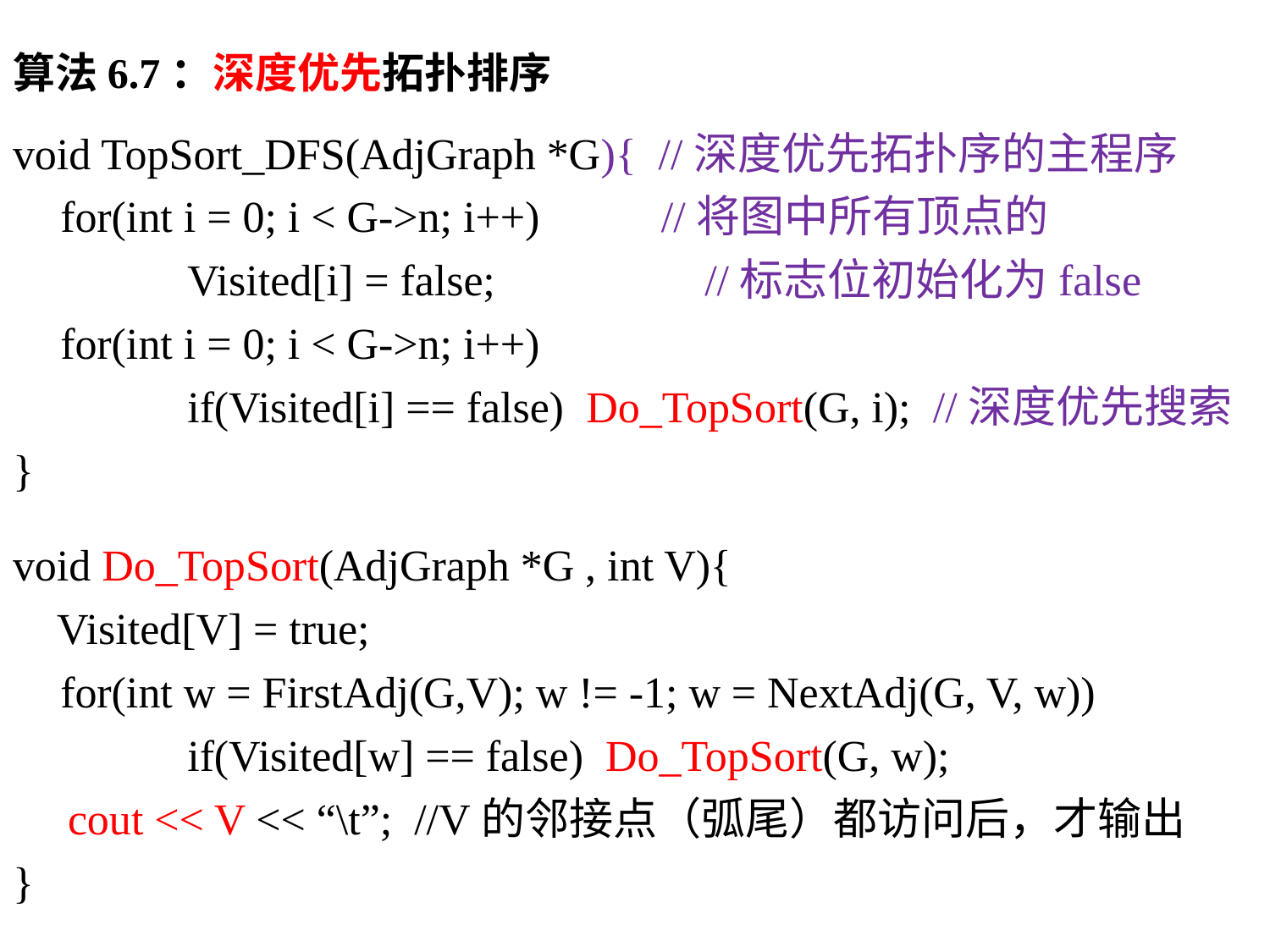

算法6.7：深度优先拓扑排序
void TopSort_DFS(AdjGraph *G){  //深度优先拓扑序的主程序
    	for(int i = 0; i < G->n; i++)           //将图中所有顶点的
		Visited[i] = false;                   //标志位初始化为false
	for(int i = 0; i < G->n; i++)
		if(Visited[i] == false)  Do_TopSort(G, i);  //深度优先搜索
}
void Do_TopSort(AdjGraph *G , int V){
    Visited[V] = true;
	for(int w = FirstAdj(G,V); w != -1; w = NextAdj(G, V, w))
		if(Visited[w] == false)  Do_TopSort(G, w);
     cout << V << “\t”;  //V的邻接点（弧尾）都访问后，才输出
}